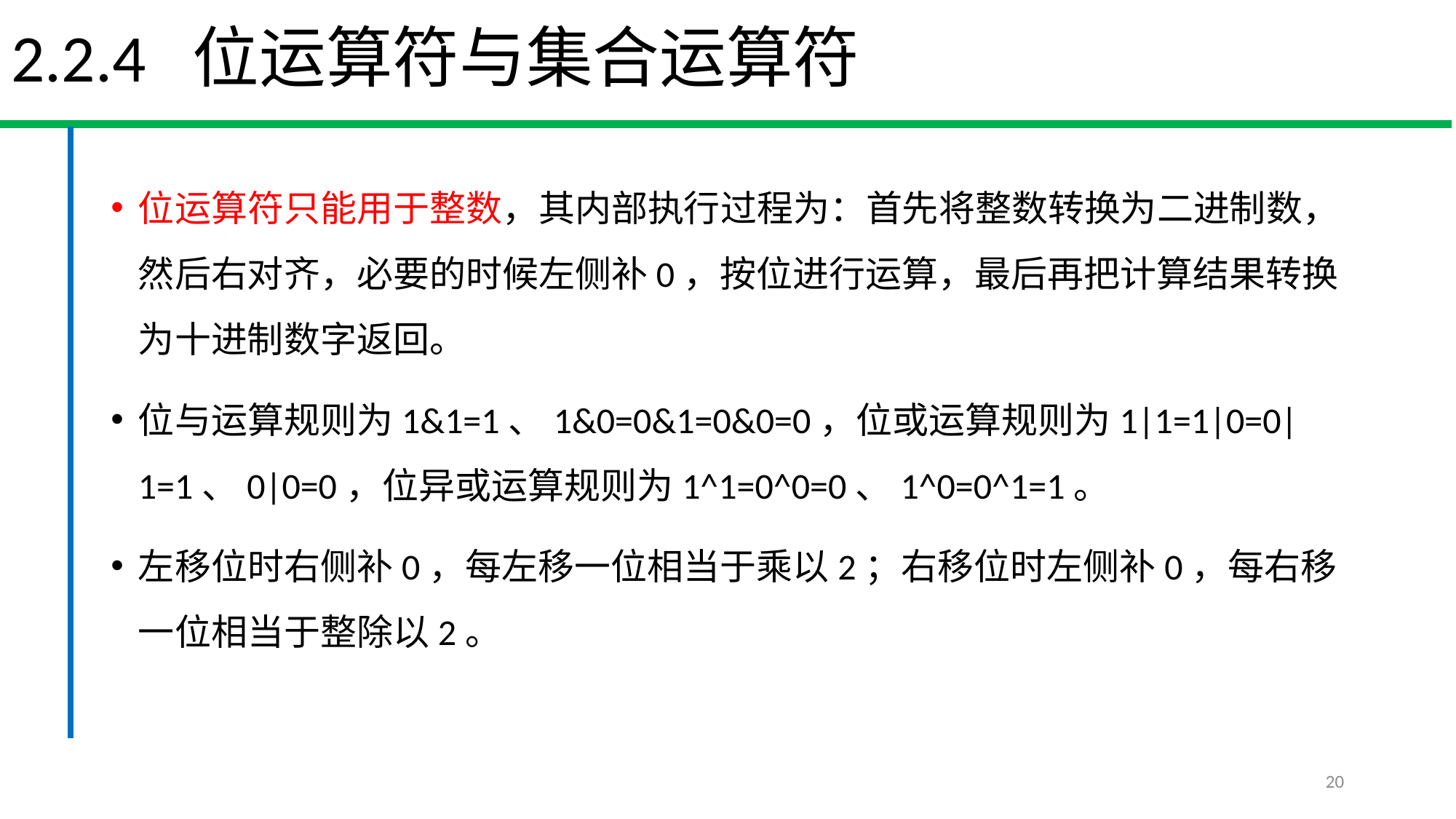

2.2.4  位运算符与集合运算符
位运算符只能用于整数，其内部执行过程为：首先将整数转换为二进制数，然后右对齐，必要的时候左侧补0，按位进行运算，最后再把计算结果转换为十进制数字返回。
位与运算规则为1&1=1、1&0=0&1=0&0=0，位或运算规则为1|1=1|0=0|1=1、0|0=0，位异或运算规则为1^1=0^0=0、1^0=0^1=1。
左移位时右侧补0，每左移一位相当于乘以2；右移位时左侧补0，每右移一位相当于整除以2。
20